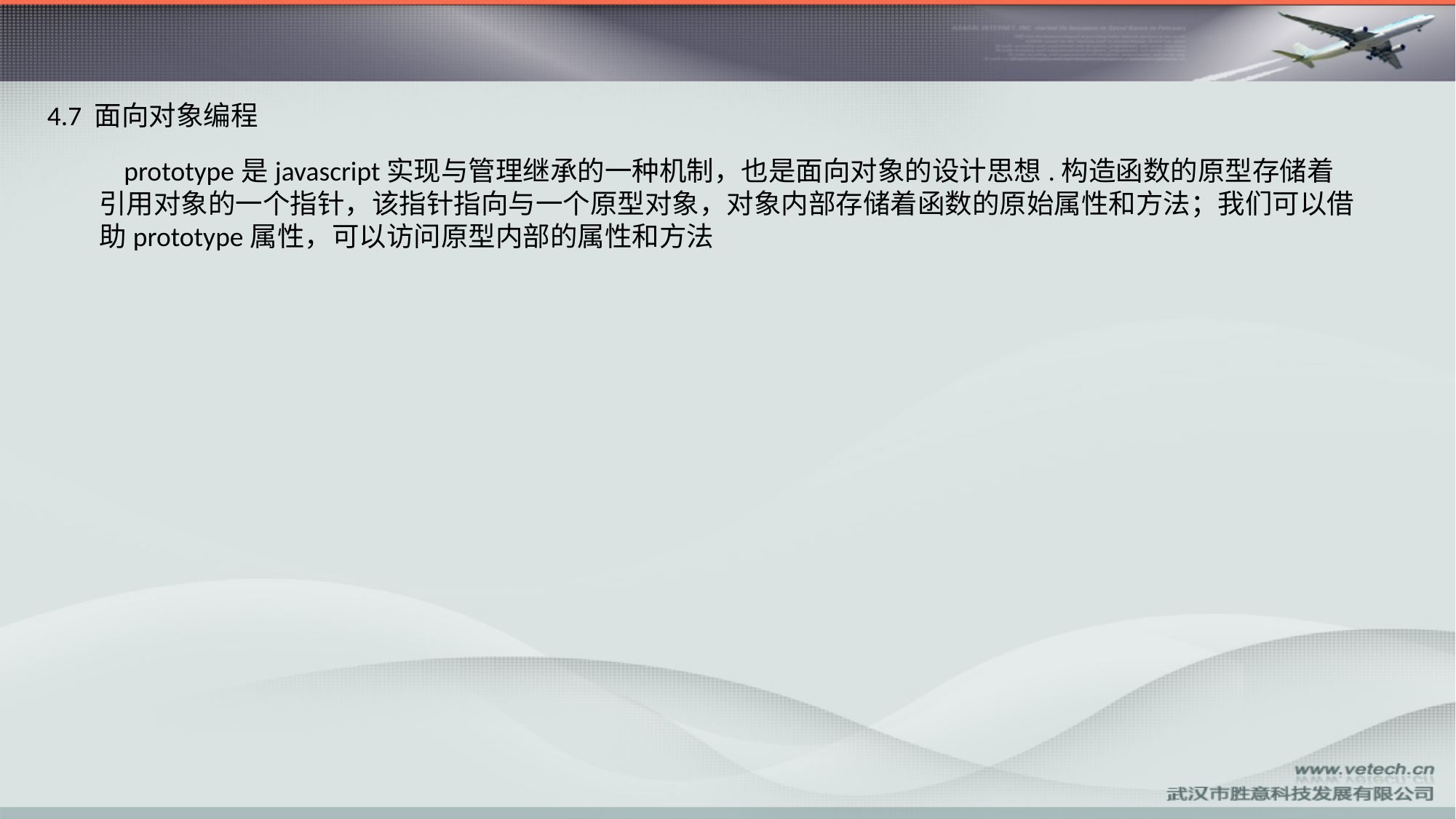

4.7 面向对象编程
    prototype是javascript实现与管理继承的一种机制，也是面向对象的设计思想.构造函数的原型存储着引用对象的一个指针，该指针指向与一个原型对象，对象内部存储着函数的原始属性和方法；我们可以借助prototype属性，可以访问原型内部的属性和方法